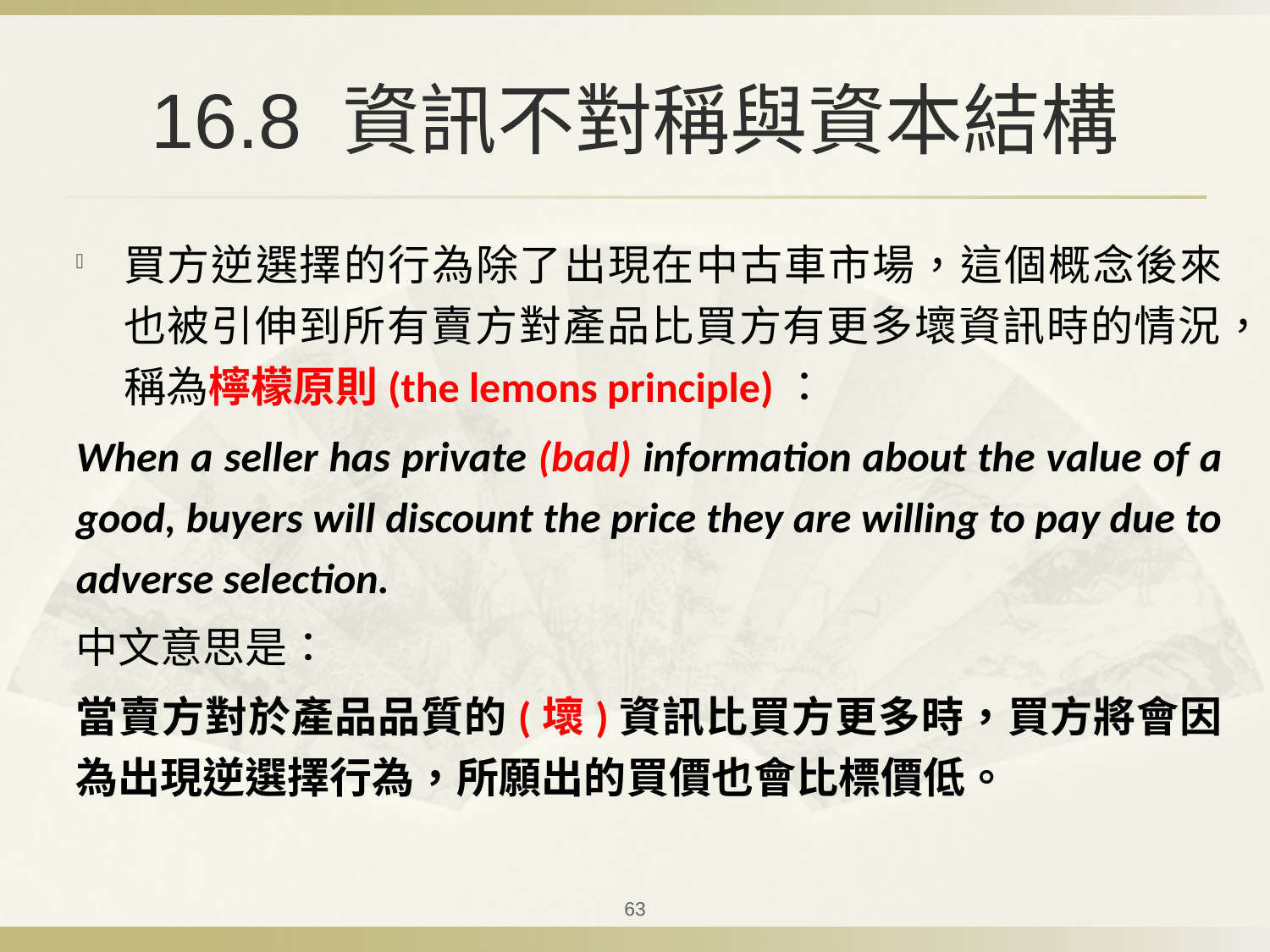

# 16.8 資訊不對稱與資本結構
買方逆選擇的行為除了出現在中古車市場，這個概念後來也被引伸到所有賣方對產品比買方有更多壞資訊時的情況，稱為檸檬原則(the lemons principle)：
When a seller has private (bad) information about the value of a good, buyers will discount the price they are willing to pay due to adverse selection.
中文意思是：
當賣方對於產品品質的(壞)資訊比買方更多時，買方將會因為出現逆選擇行為，所願出的買價也會比標價低。

63